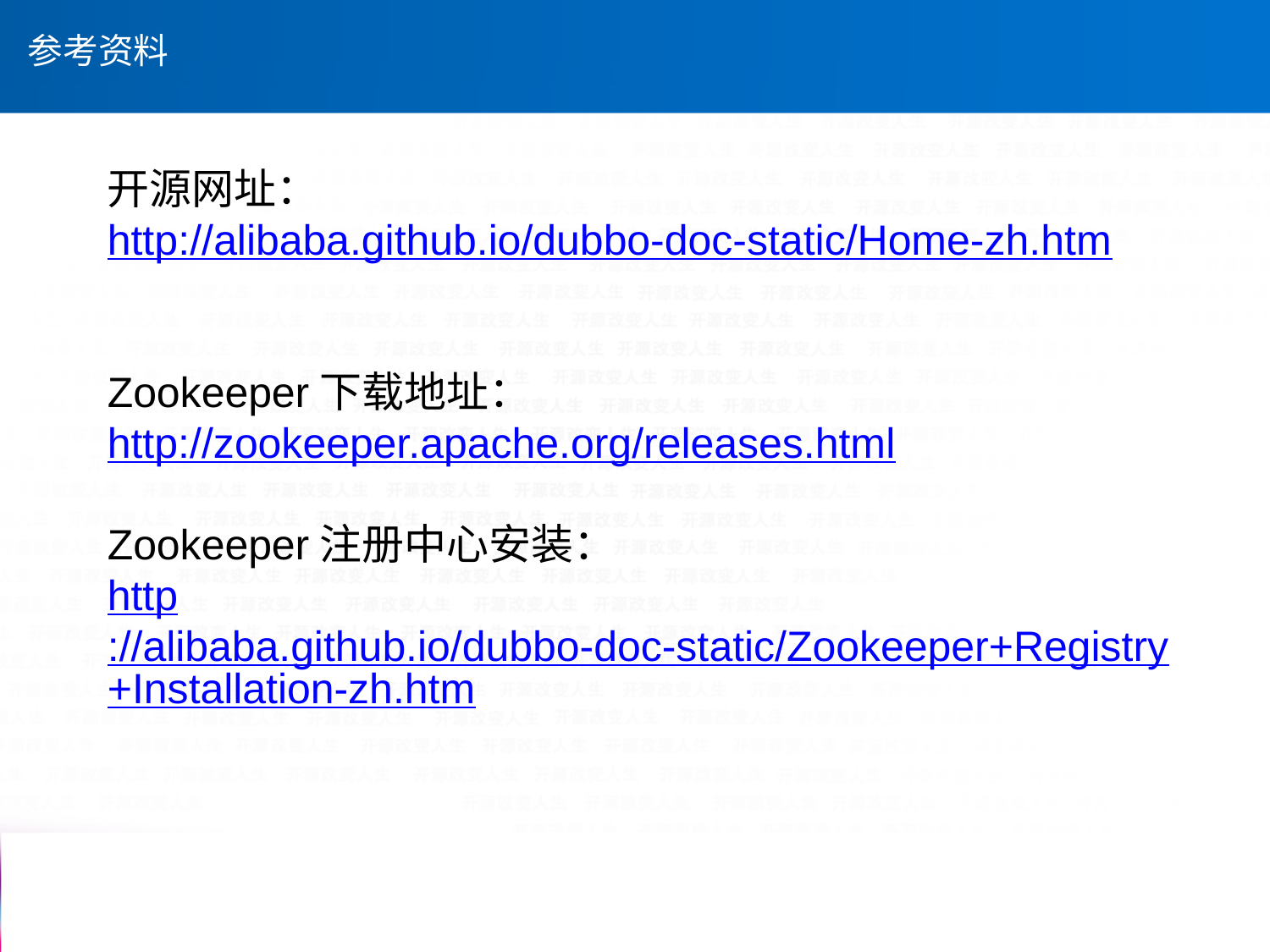

# 参考资料
开源网址：
http://alibaba.github.io/dubbo-doc-static/Home-zh.htm

Zookeeper下载地址：
http://zookeeper.apache.org/releases.html

Zookeeper注册中心安装：
http://alibaba.github.io/dubbo-doc-static/Zookeeper+Registry+Installation-zh.htm